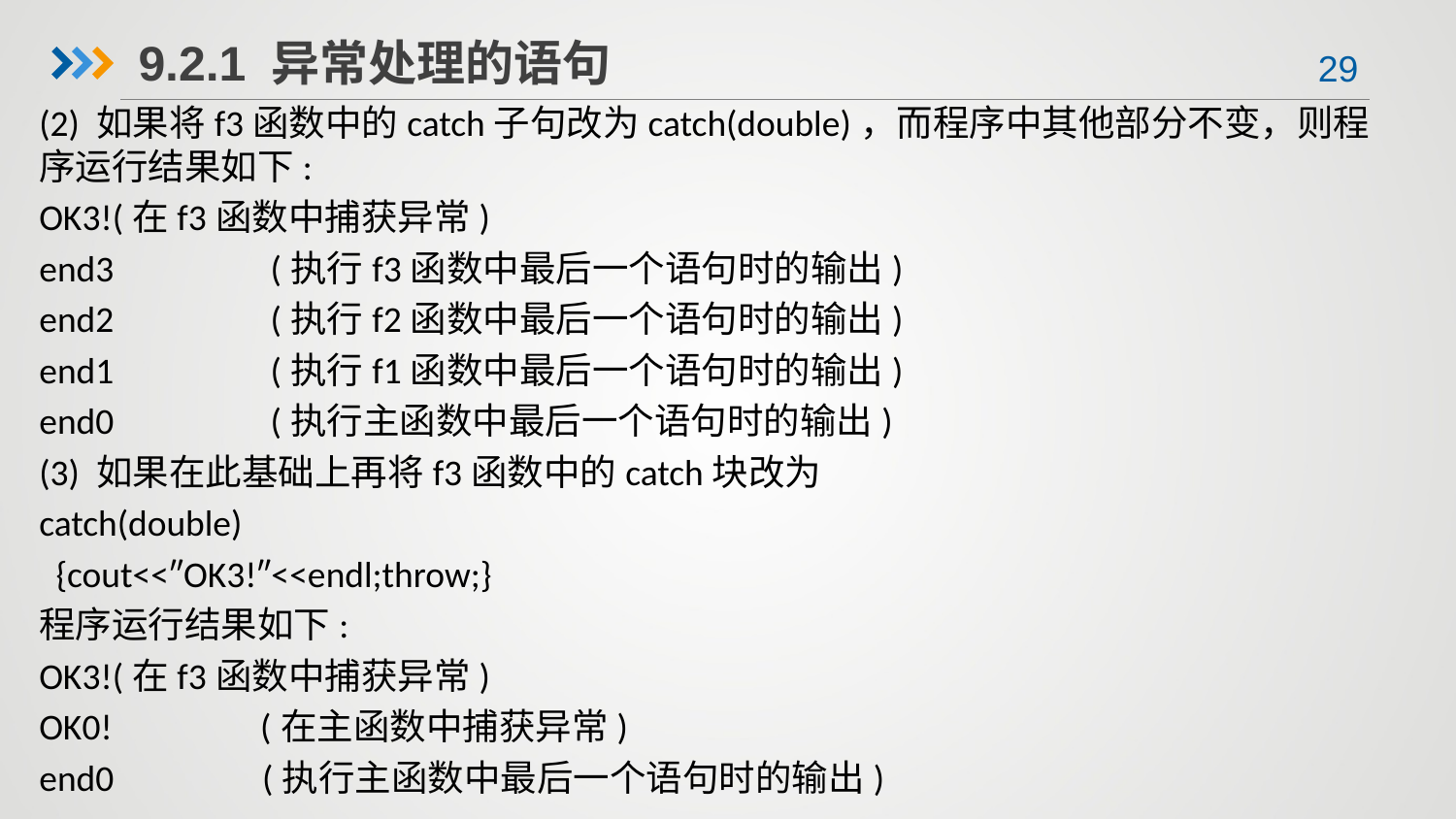

9.2.1 异常处理的语句
(2) 如果将f3函数中的catch子句改为catch(double)，而程序中其他部分不变，则程序运行结果如下:
OK3!(在f3函数中捕获异常)
end3                   (执行f3函数中最后一个语句时的输出)
end2                   (执行f2函数中最后一个语句时的输出)
end1                   (执行f1函数中最后一个语句时的输出)
end0                   (执行主函数中最后一个语句时的输出)
(3) 如果在此基础上再将f3函数中的catch块改为
catch(double)
  {cout<<″OK3!″<<endl;throw;}
程序运行结果如下:
OK3!(在f3函数中捕获异常)
OK0!                  (在主函数中捕获异常)
end0                  (执行主函数中最后一个语句时的输出)